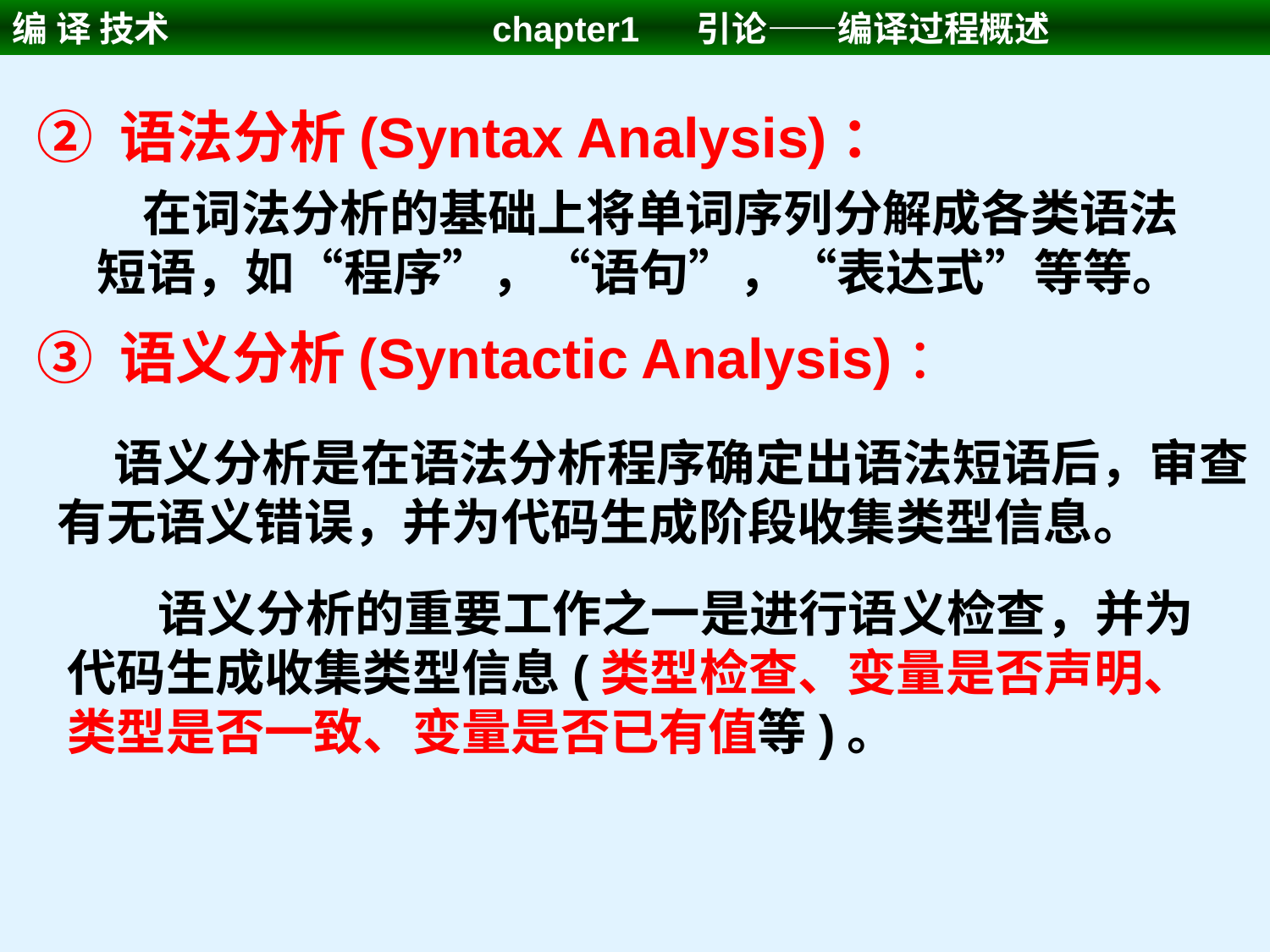

② 语法分析(Syntax Analysis)：
   在词法分析的基础上将单词序列分解成各类语法短语，如“程序”，“语句”，“表达式”等等。

③ 语义分析(Syntactic Analysis)：
    语义分析是在语法分析程序确定出语法短语后，审查有无语义错误，并为代码生成阶段收集类型信息。
       语义分析的重要工作之一是进行语义检查，并为代码生成收集类型信息(类型检查、变量是否声明、类型是否一致、变量是否已有值等)。